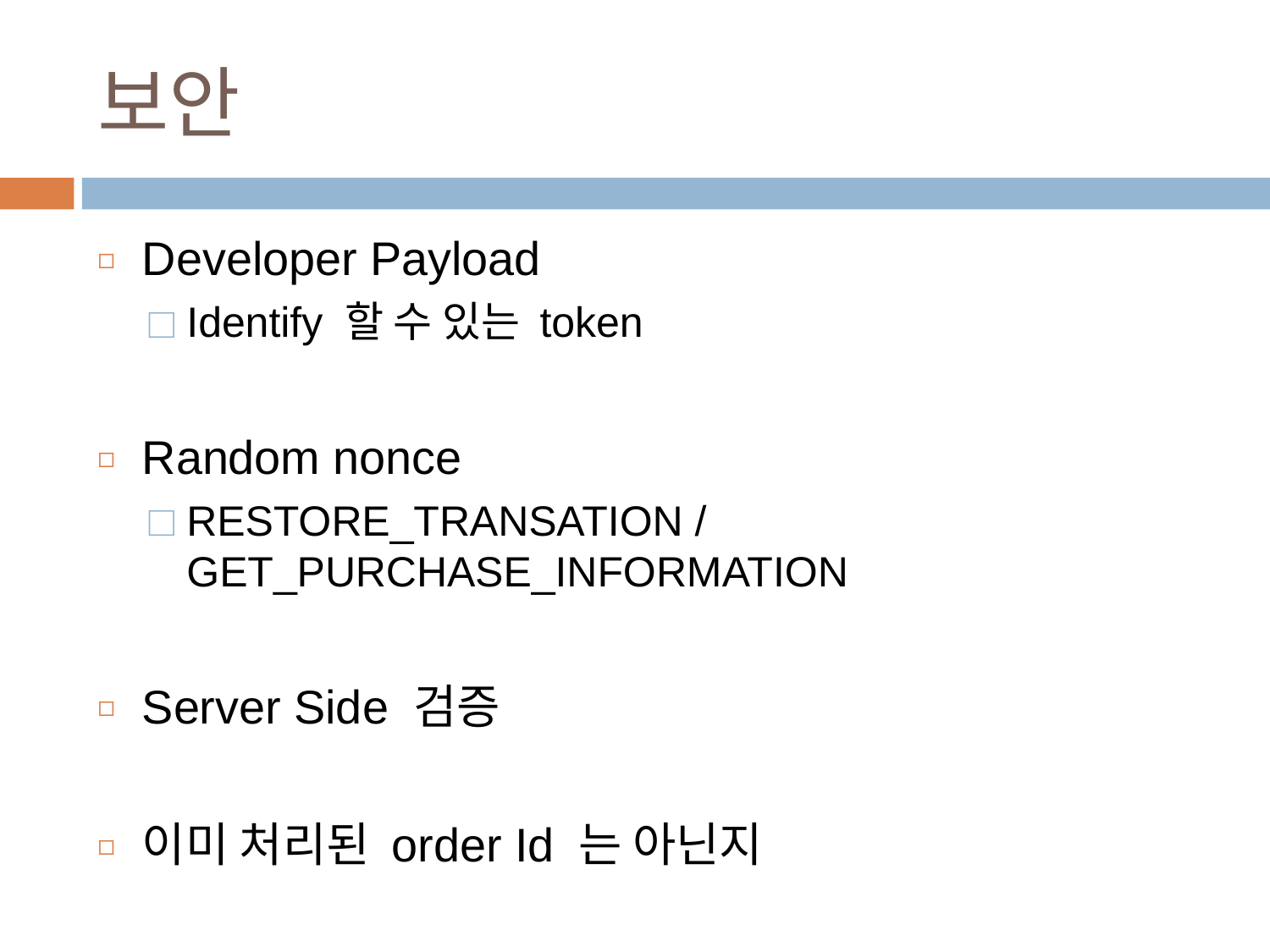

# 보안
Developer Payload
Identify 할 수 있는 token

Random nonce
RESTORE_TRANSATION / GET_PURCHASE_INFORMATION

Server Side 검증

이미 처리된 order Id 는 아닌지